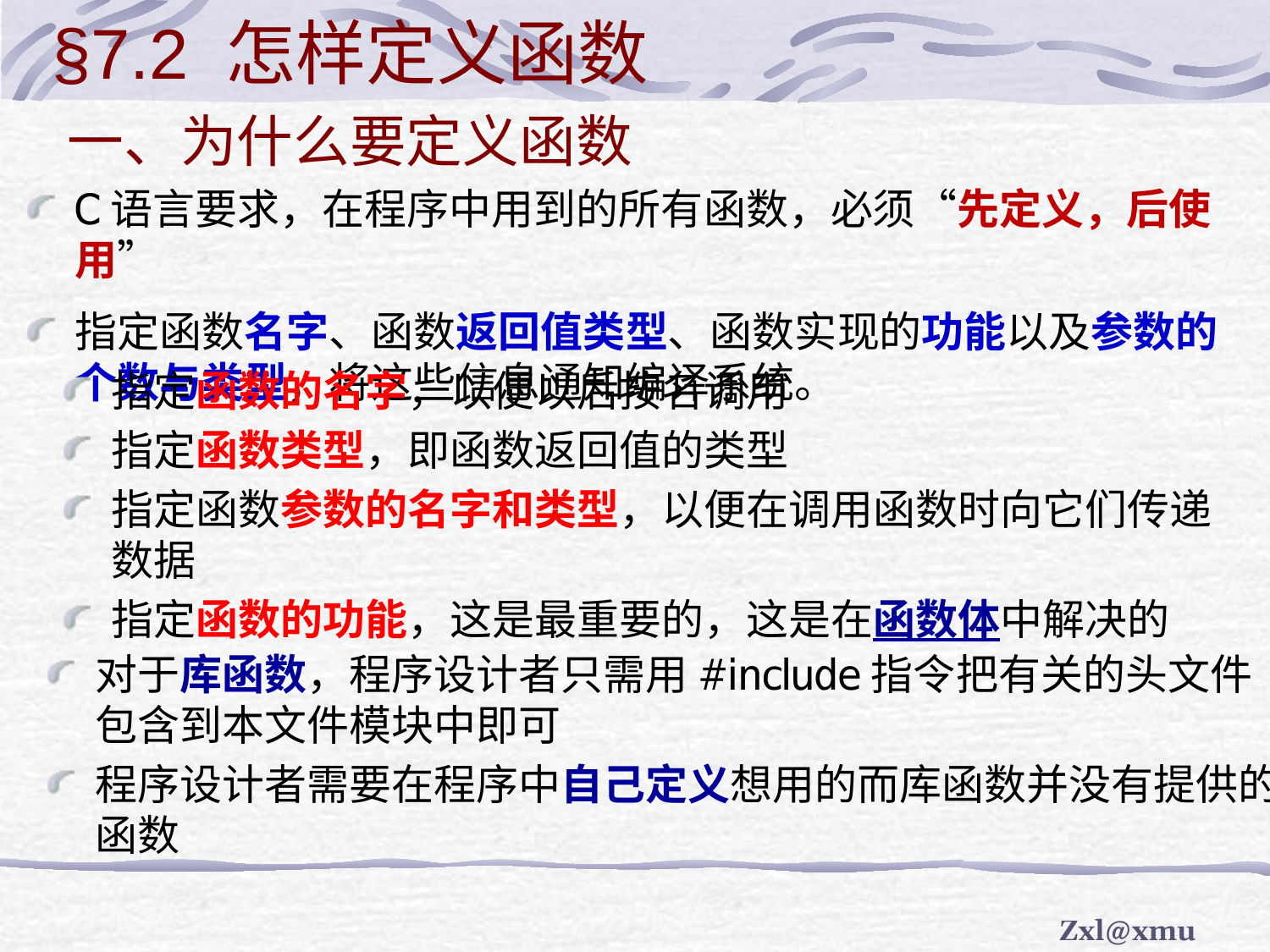

§7.2 怎样定义函数
# 一、为什么要定义函数
C语言要求，在程序中用到的所有函数，必须“先定义，后使用”
指定函数名字、函数返回值类型、函数实现的功能以及参数的个数与类型，将这些信息通知编译系统。
指定函数的名字，以便以后按名调用
指定函数类型，即函数返回值的类型
指定函数参数的名字和类型，以便在调用函数时向它们传递数据
指定函数的功能，这是最重要的，这是在函数体中解决的
对于库函数，程序设计者只需用#include指令把有关的头文件包含到本文件模块中即可
程序设计者需要在程序中自己定义想用的而库函数并没有提供的函数